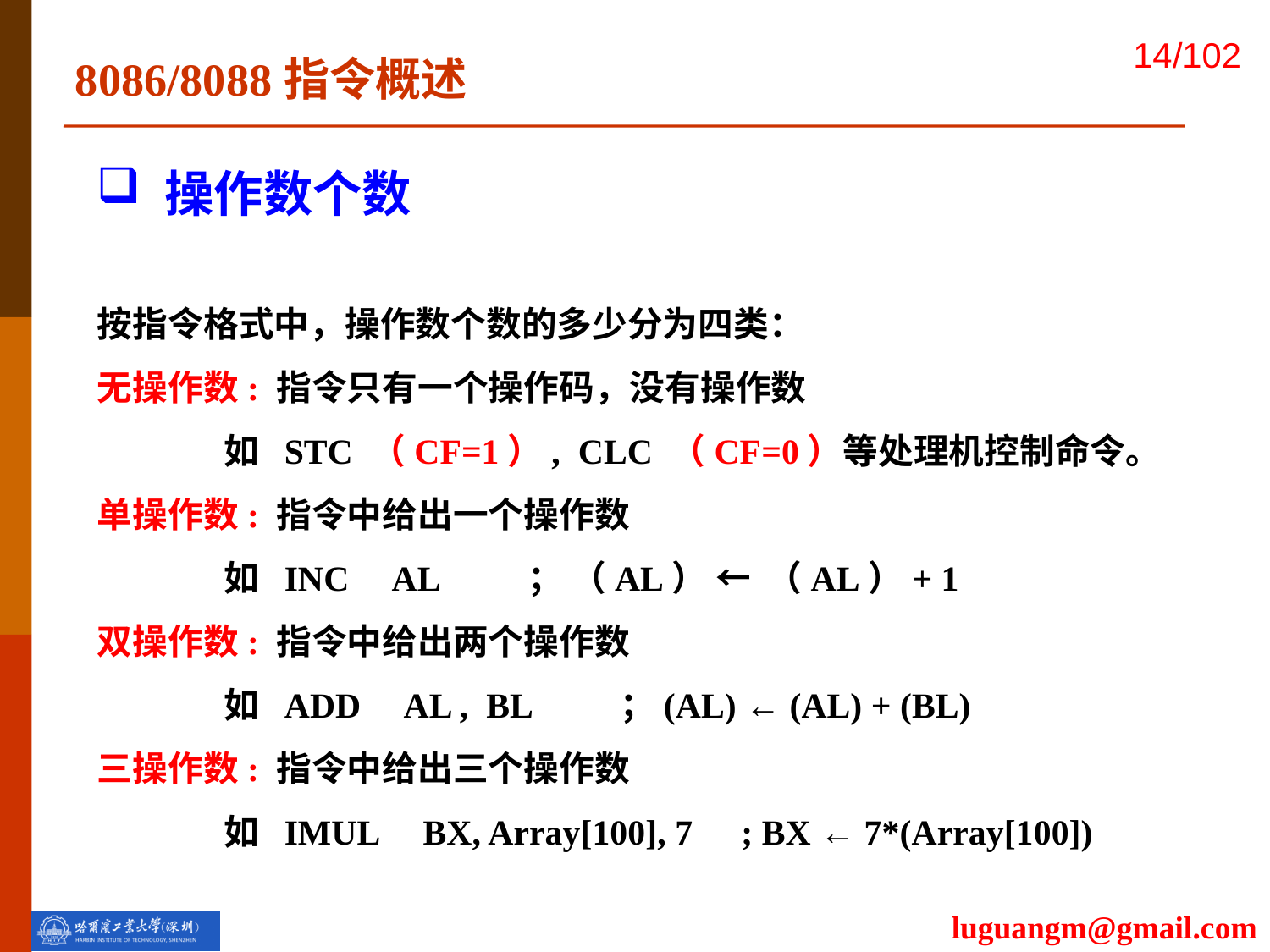

8086/8088指令概述
 操作数个数

按指令格式中，操作数个数的多少分为四类：
无操作数: 指令只有一个操作码，没有操作数
	如  STC （CF=1）,  CLC （CF=0）等处理机控制命令。
单操作数: 指令中给出一个操作数
	如  INC     AL         ； （AL） ←  （AL）+ 1
双操作数: 指令中给出两个操作数
	如  ADD     AL ,  BL         ；(AL) ← (AL) + (BL)
三操作数: 指令中给出三个操作数
	如  IMUL     BX, Array[100], 7 	 ; BX ← 7*(Array[100])